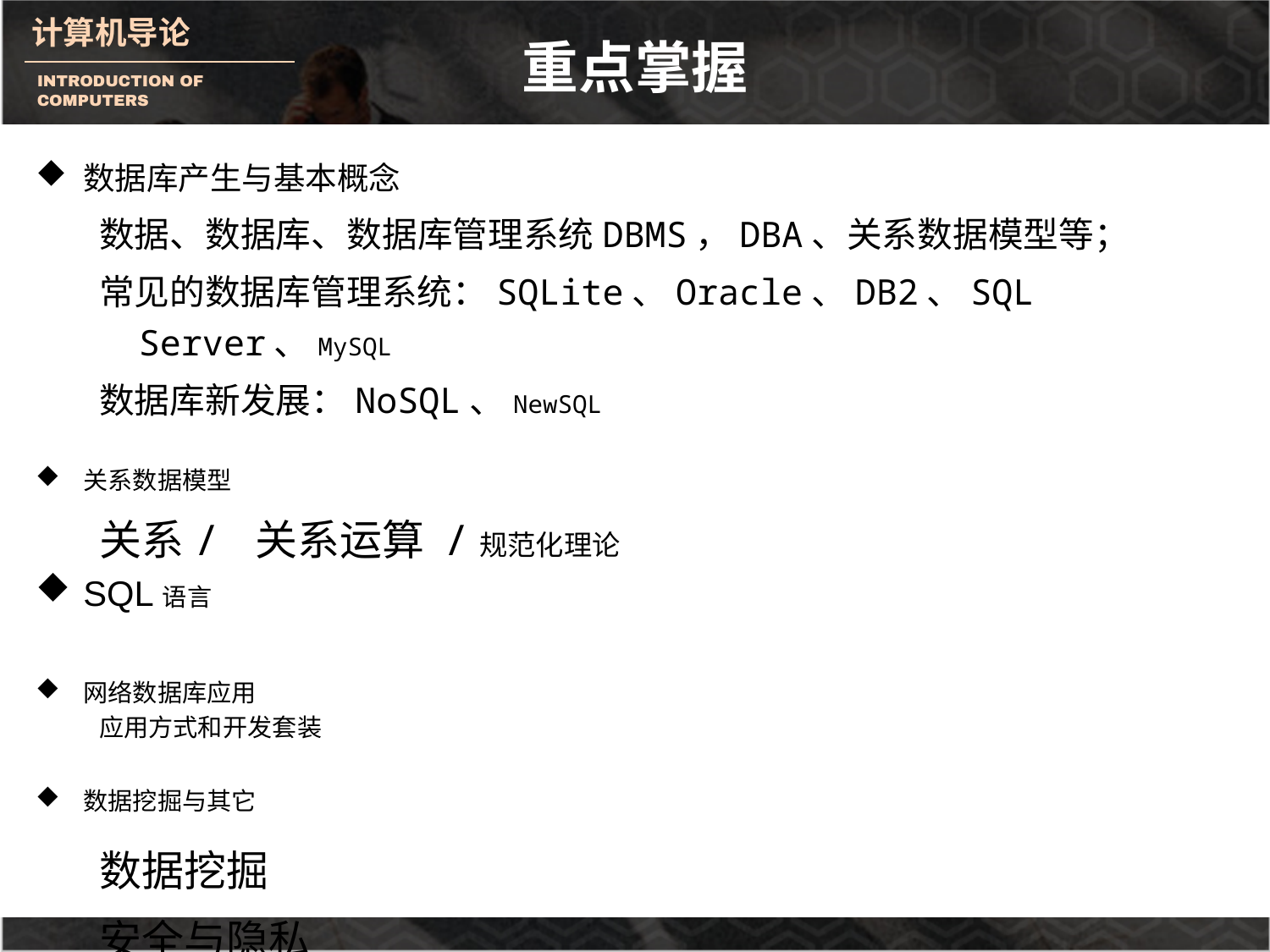

# 重点掌握
数据库产生与基本概念
数据、数据库、数据库管理系统DBMS，DBA、关系数据模型等；
常见的数据库管理系统：SQLite、Oracle、DB2、SQL Server、MySQL
数据库新发展：NoSQL、NewSQL

关系数据模型
关系/ 关系运算 /规范化理论
SQL语言

网络数据库应用
应用方式和开发套装

数据挖掘与其它
	 数据挖掘
安全与隐私